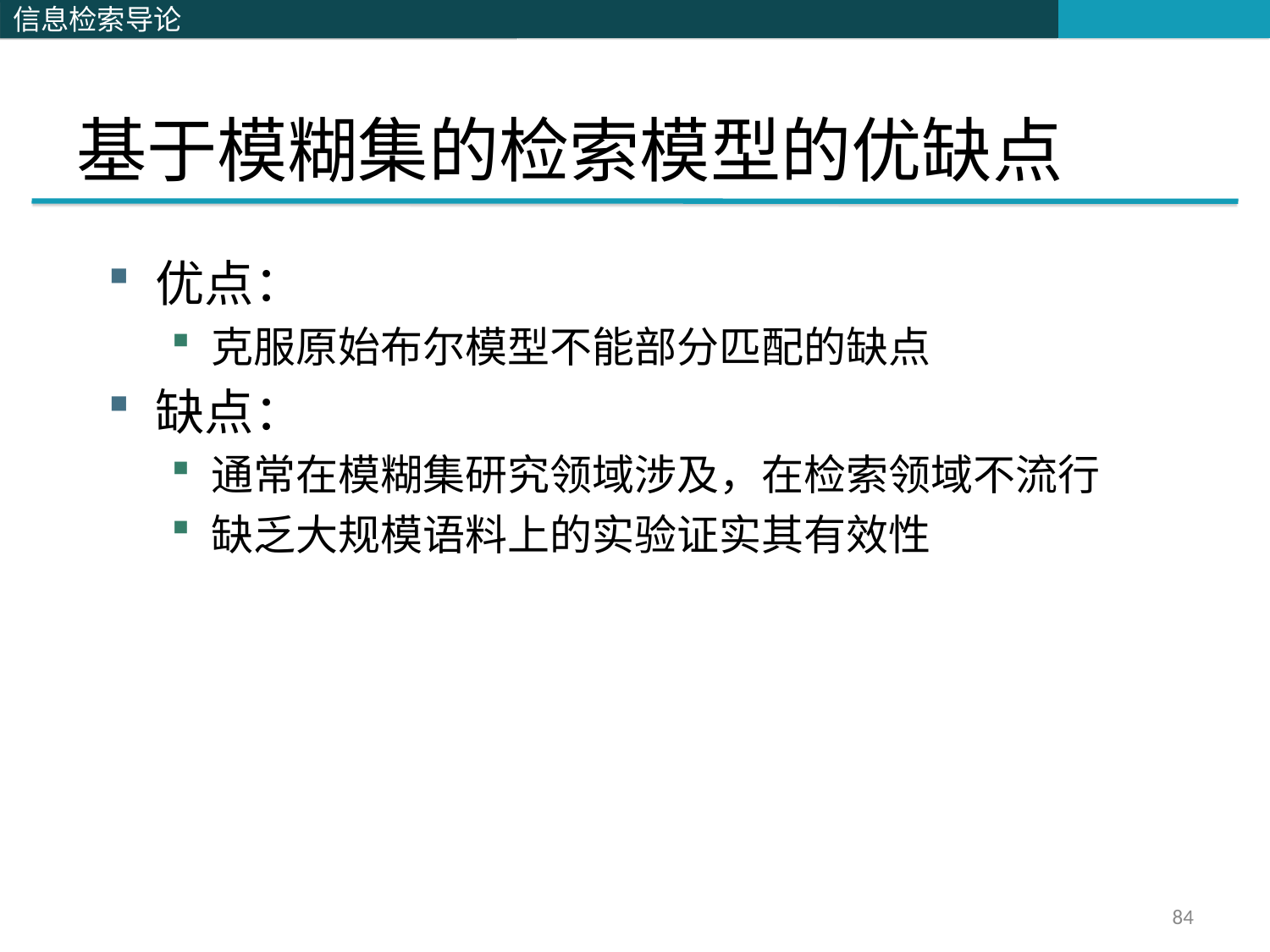

# 基于模糊集的检索模型的优缺点
优点：
克服原始布尔模型不能部分匹配的缺点
缺点：
通常在模糊集研究领域涉及，在检索领域不流行
缺乏大规模语料上的实验证实其有效性
84